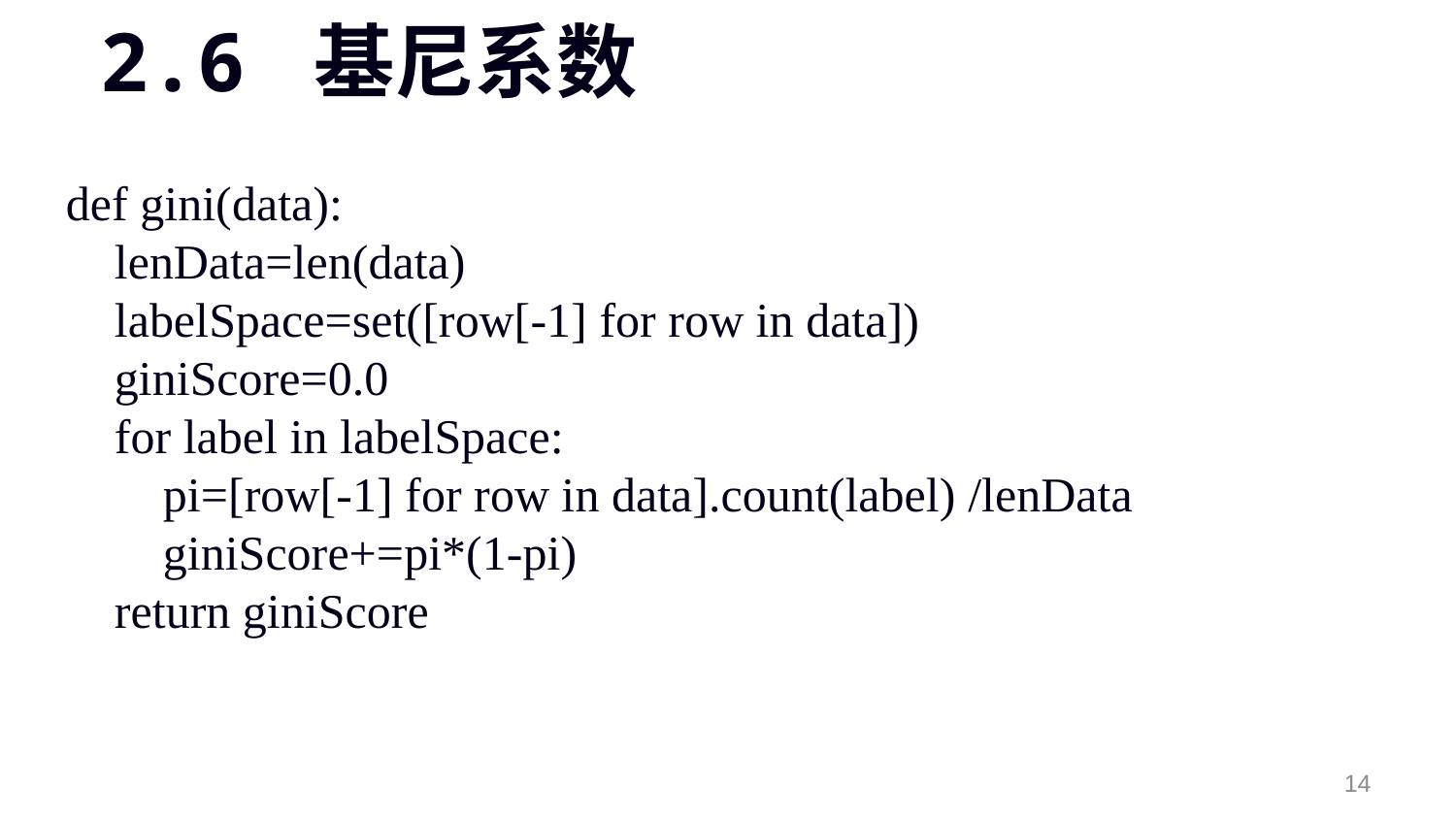

# 2.6 基尼系数
def gini(data):
    lenData=len(data)
    labelSpace=set([row[-1] for row in data])
    giniScore=0.0
    for label in labelSpace:
        pi=[row[-1] for row in data].count(label) /lenData
        giniScore+=pi*(1-pi)
    return giniScore